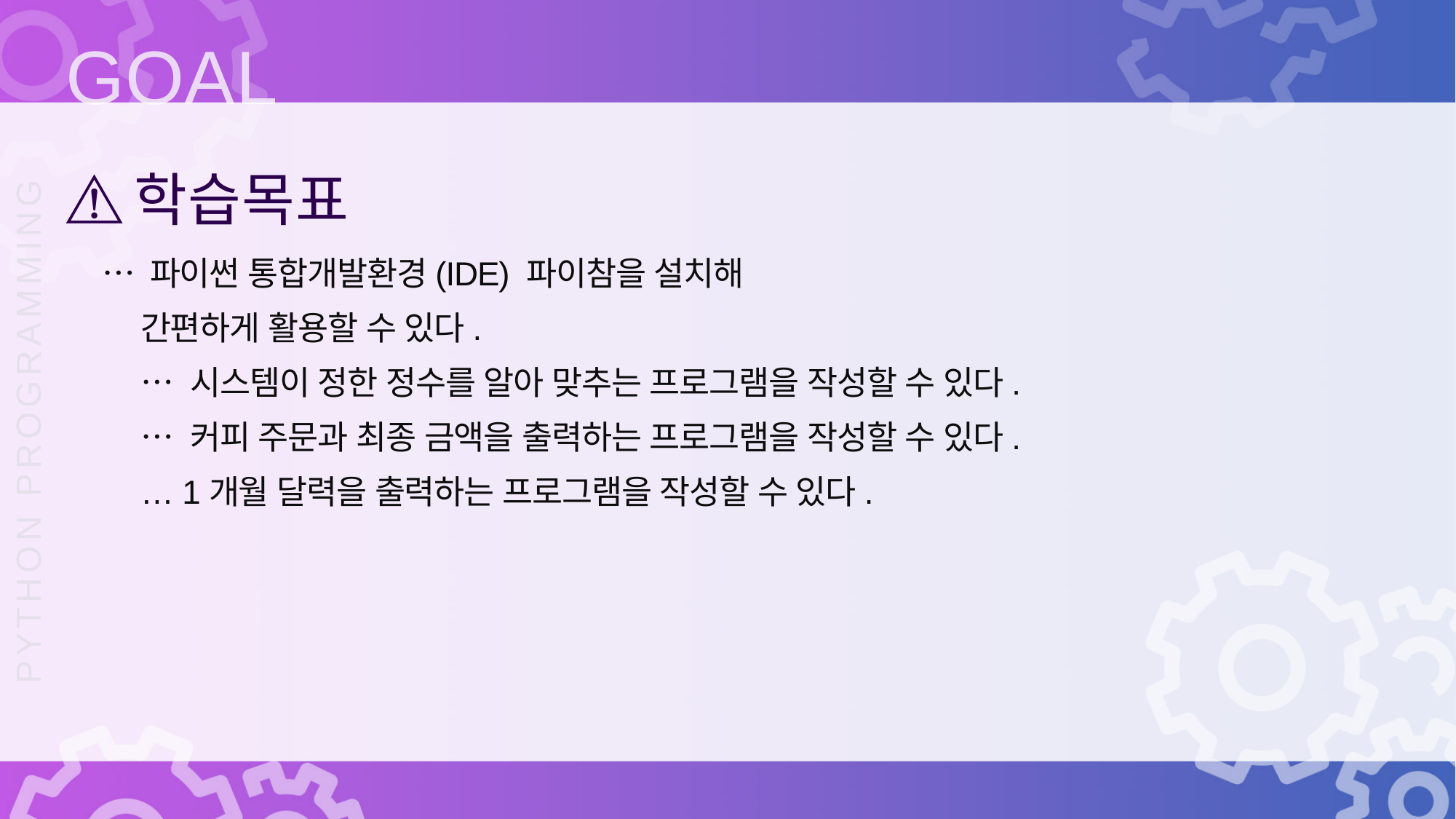

학습목표
… 파이썬 통합개발환경(IDE) 파이참을 설치해
간편하게 활용할 수 있다.
… 시스템이 정한 정수를 알아 맞추는 프로그램을 작성할 수 있다.
… 커피 주문과 최종 금액을 출력하는 프로그램을 작성할 수 있다.
… 1개월 달력을 출력하는 프로그램을 작성할 수 있다.